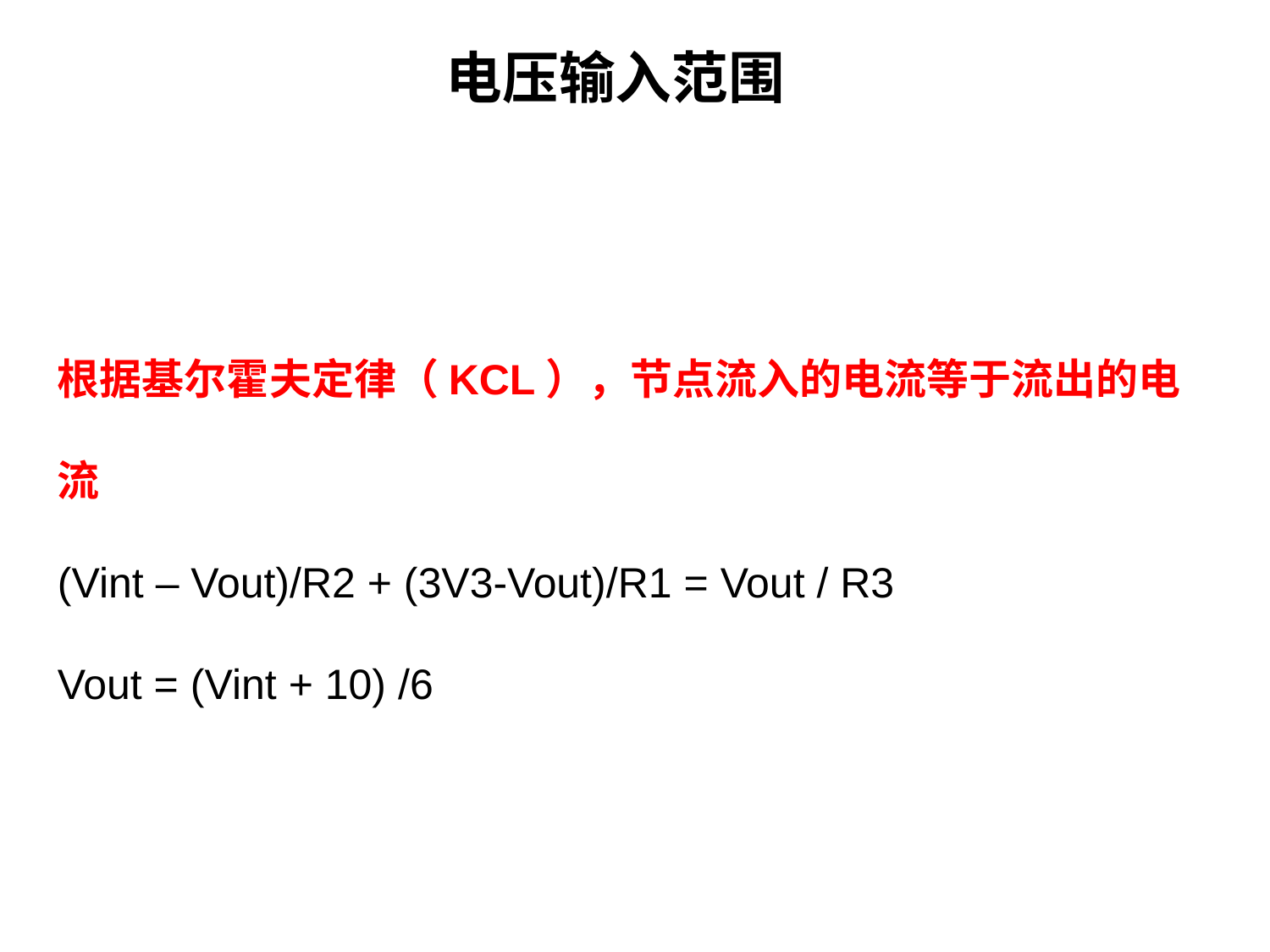

电压输入范围
根据基尔霍夫定律（KCL），节点流入的电流等于流出的电流
(Vint – Vout)/R2 + (3V3-Vout)/R1 = Vout / R3
Vout = (Vint + 10) /6